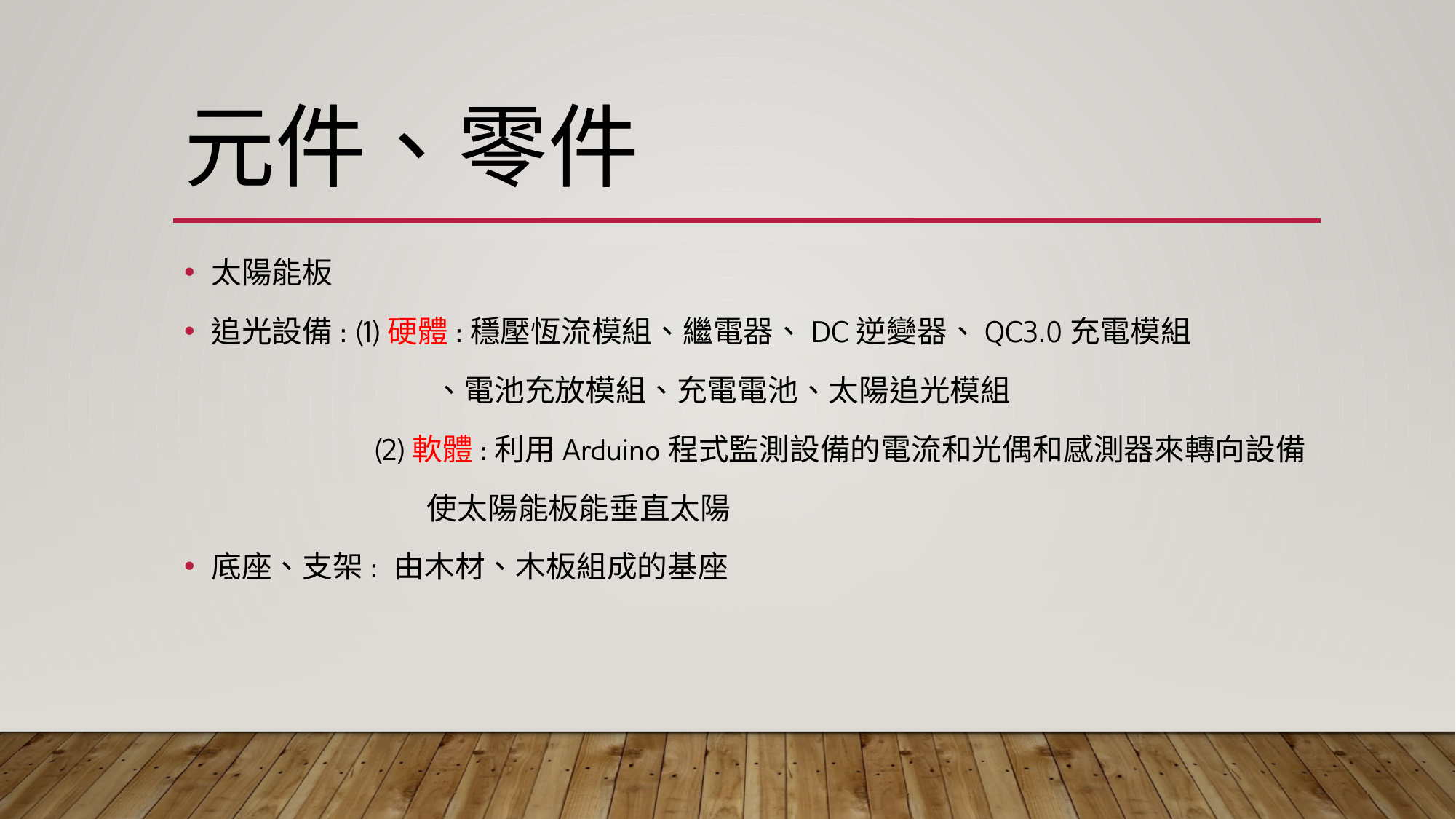

# 元件、零件
太陽能板
追光設備: (1)硬體:穩壓恆流模組、繼電器、DC逆變器、QC3.0充電模組
                                    、電池充放模組、充電電池、太陽追光模組
                     (2)軟體:利用Arduino程式監測設備的電流和光偶和感測器來轉向設備
                                   使太陽能板能垂直太陽
底座、支架: 由木材、木板組成的基座